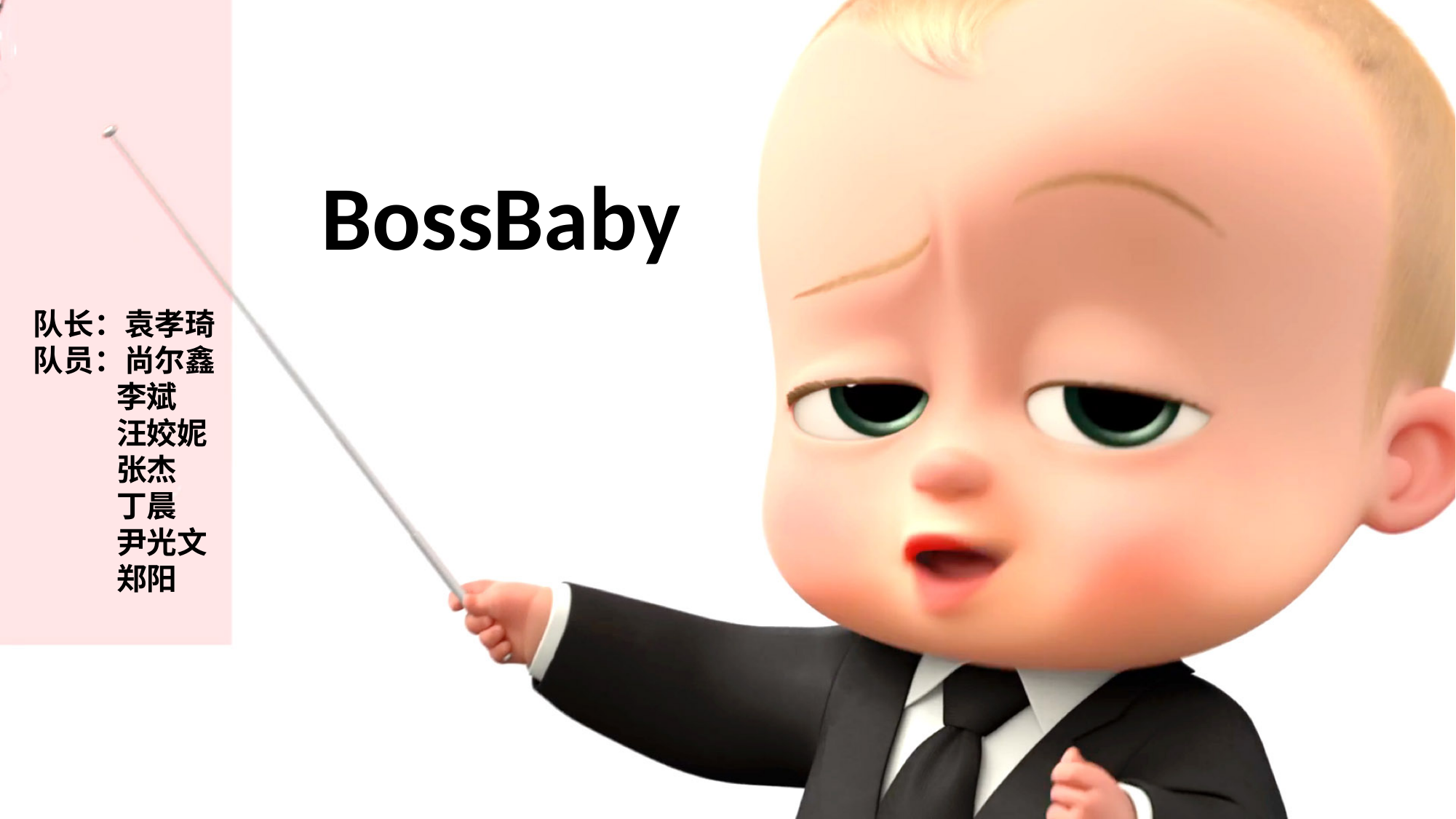

BossBaby

队长：袁孝琦
队员：尚尔鑫
           李斌
           汪姣妮
           张杰
           丁晨
           尹光文
           郑阳